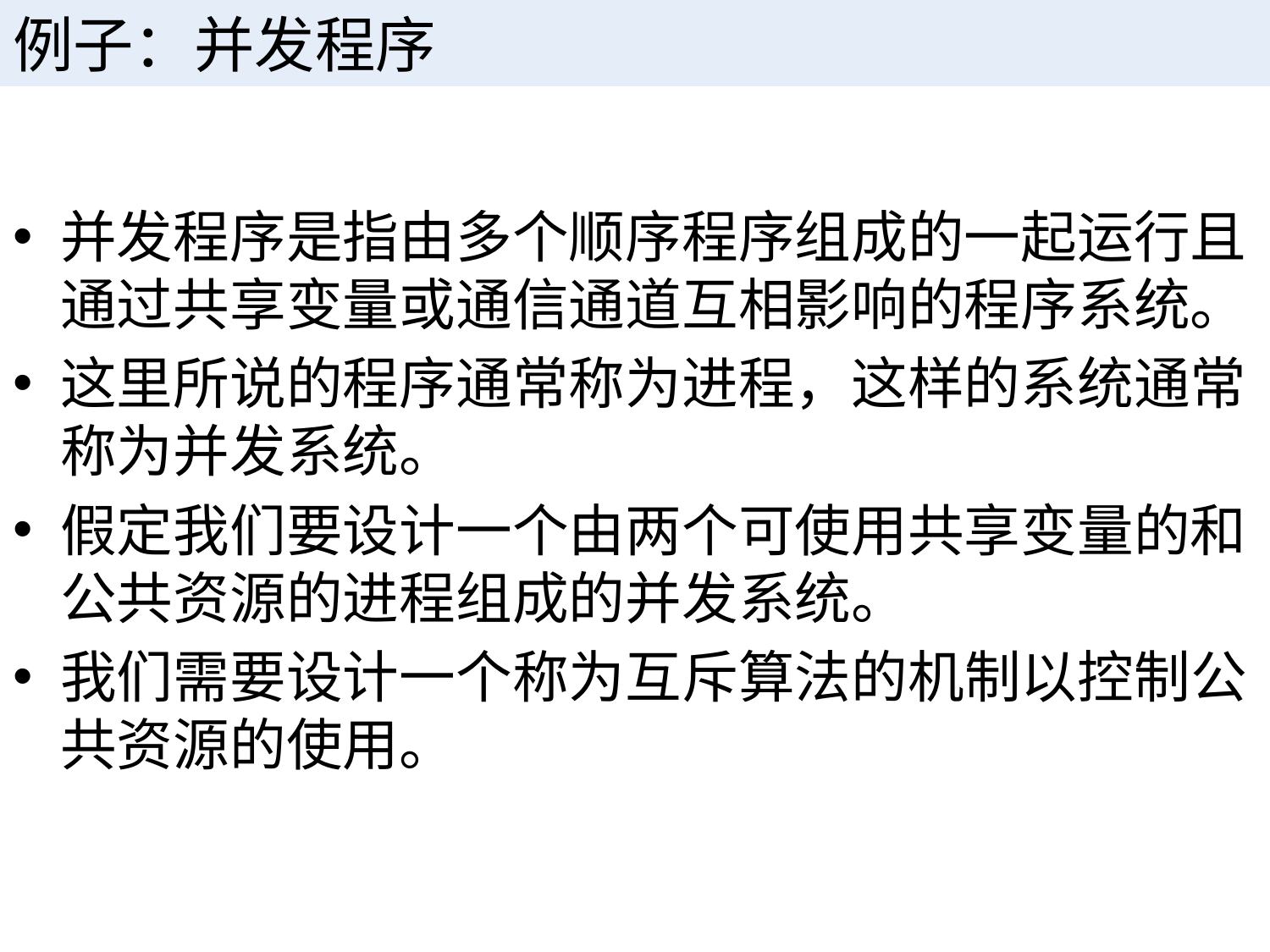

# 例子：并发程序

并发程序是指由多个顺序程序组成的一起运行且通过共享变量或通信通道互相影响的程序系统。
这里所说的程序通常称为进程，这样的系统通常称为并发系统。
假定我们要设计一个由两个可使用共享变量的和公共资源的进程组成的并发系统。
我们需要设计一个称为互斥算法的机制以控制公共资源的使用。